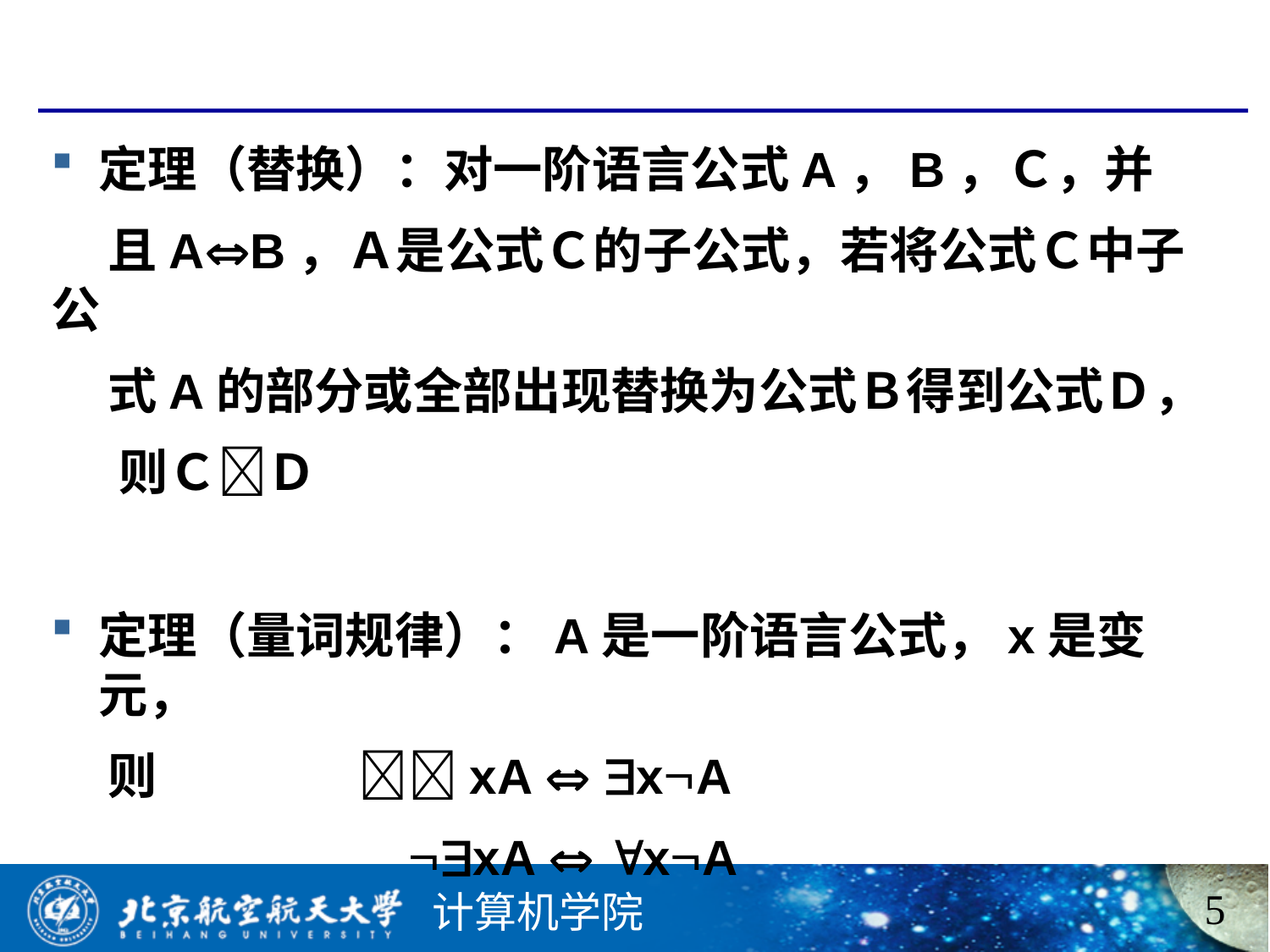

#
定理（替换）：对一阶语言公式A，B，Ｃ，并
    且A⇔B，Ａ是公式Ｃ的子公式，若将公式Ｃ中子公
    式A的部分或全部出现替换为公式Ｂ得到公式Ｄ，
     则Ｃ⇔Ｄ

定理（量词规律）：A是一阶语言公式，x是变元，
    则                  ¬∀xA ⇔ ∃x¬A
                          ¬∃xA ⇔ ∀x¬A